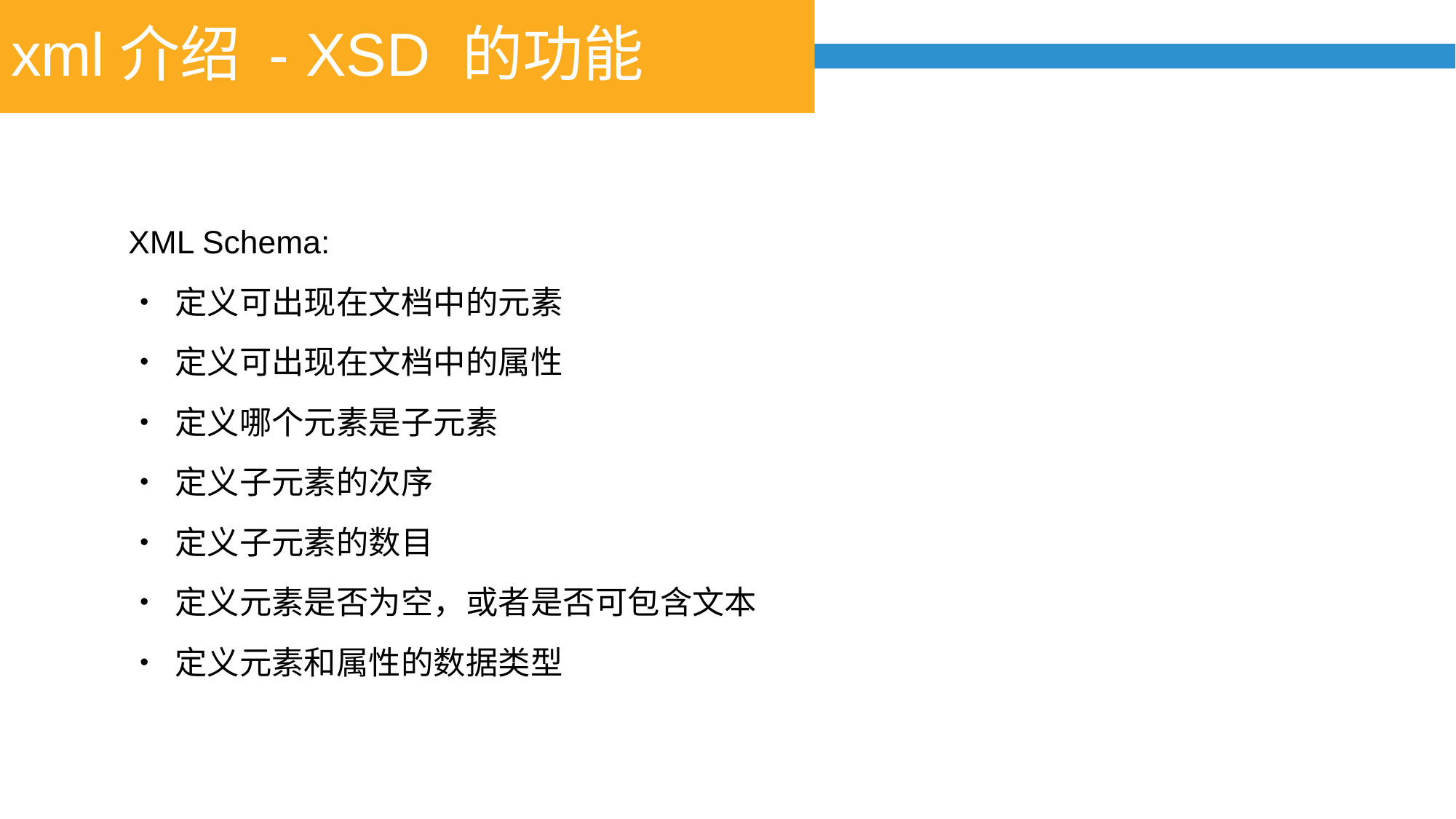

# xml介绍 - XSD 的功能
XML Schema:
• 定义可出现在文档中的元素
• 定义可出现在文档中的属性
• 定义哪个元素是子元素
• 定义子元素的次序
• 定义子元素的数目
• 定义元素是否为空，或者是否可包含文本
• 定义元素和属性的数据类型